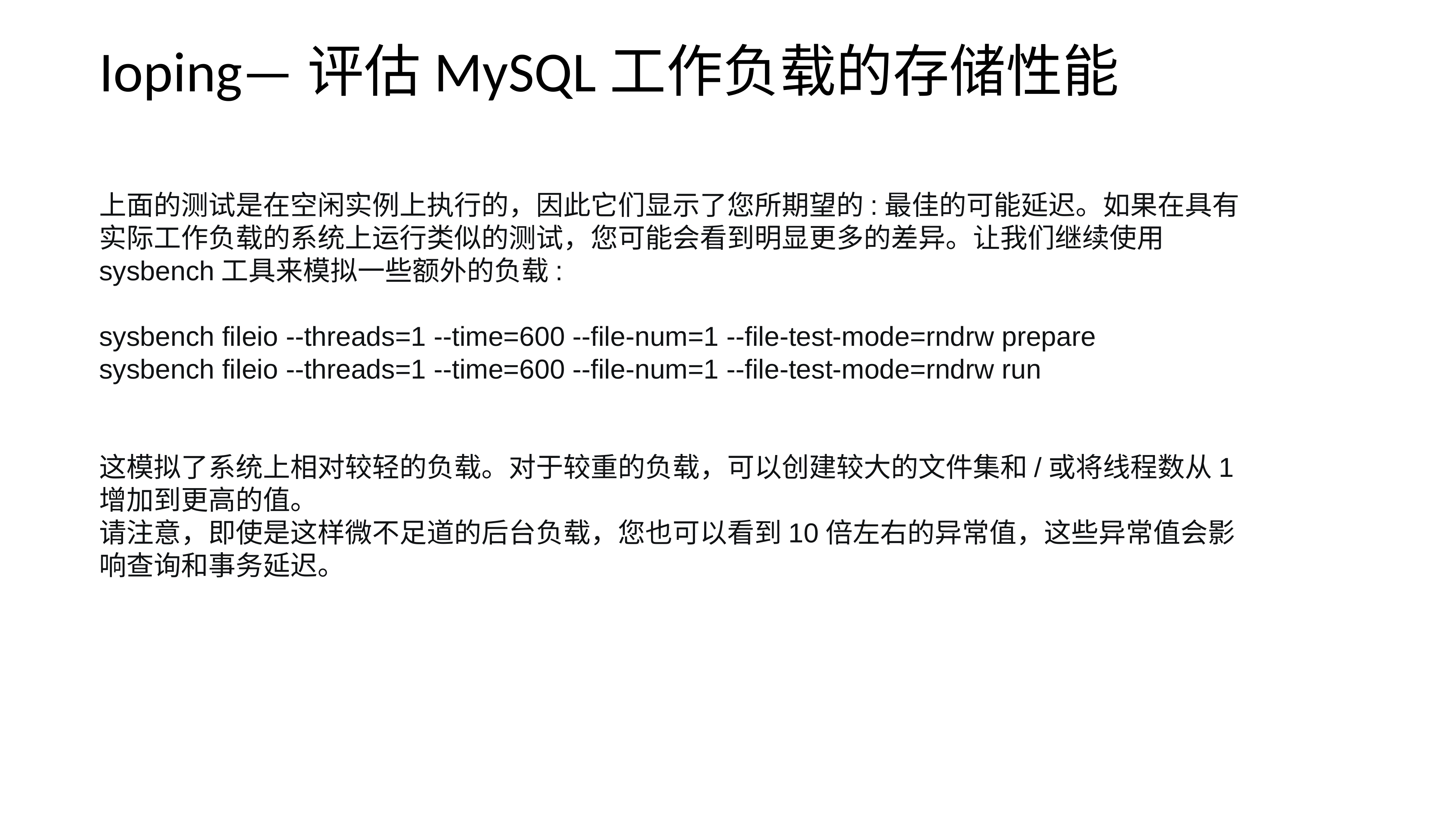

Ioping—评估MySQL工作负载的存储性能
上面的测试是在空闲实例上执行的，因此它们显示了您所期望的:最佳的可能延迟。如果在具有实际工作负载的系统上运行类似的测试，您可能会看到明显更多的差异。让我们继续使用sysbench工具来模拟一些额外的负载:

sysbench fileio --threads=1 --time=600 --file-num=1 --file-test-mode=rndrw prepare
sysbench fileio --threads=1 --time=600 --file-num=1 --file-test-mode=rndrw run

这模拟了系统上相对较轻的负载。对于较重的负载，可以创建较大的文件集和/或将线程数从1增加到更高的值。
请注意，即使是这样微不足道的后台负载，您也可以看到10倍左右的异常值，这些异常值会影响查询和事务延迟。